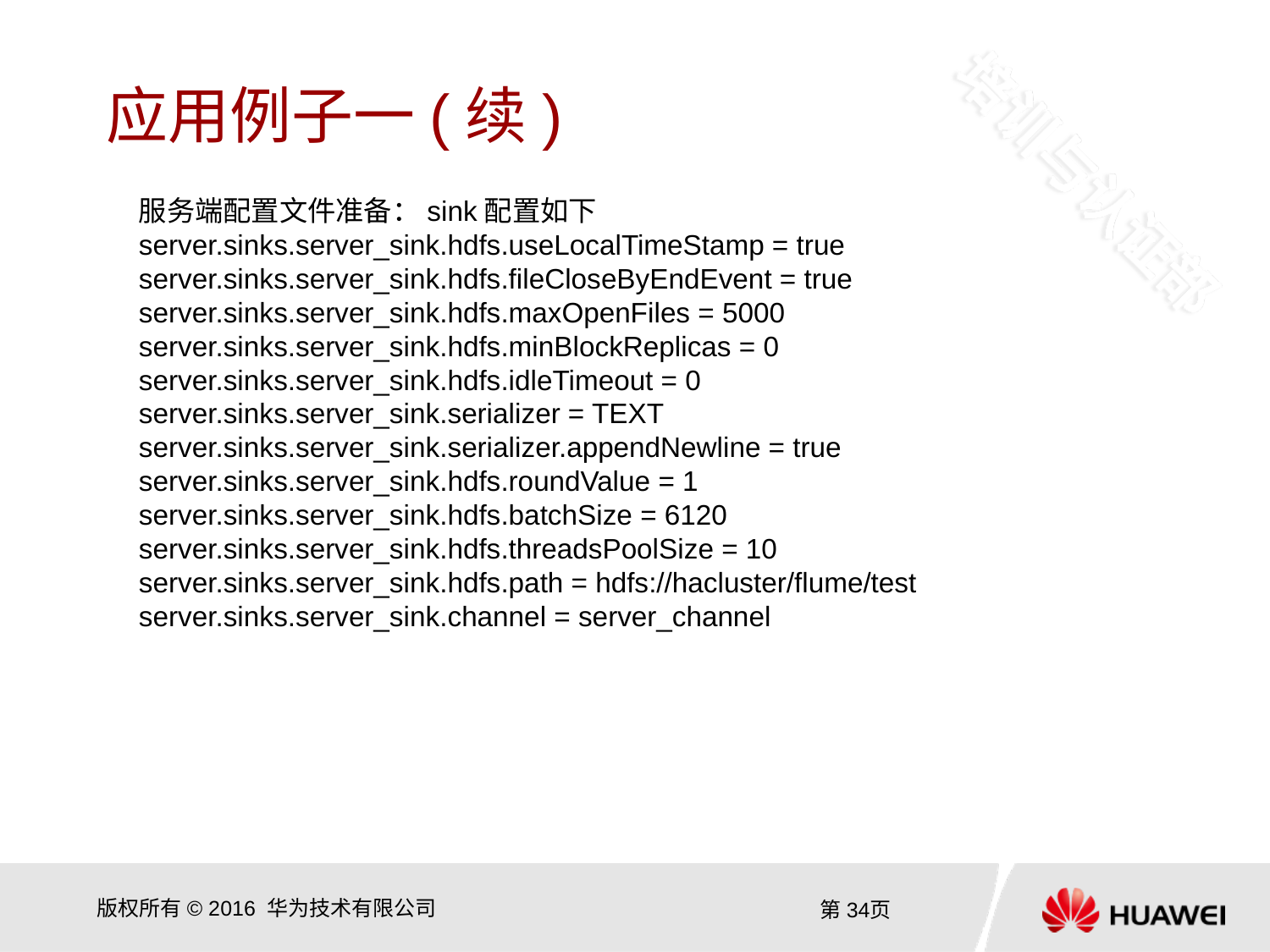

# 应用例子一(续)

服务端配置文件准备：sink配置如下
server.sinks.server_sink.hdfs.useLocalTimeStamp = true
server.sinks.server_sink.hdfs.fileCloseByEndEvent = true
server.sinks.server_sink.hdfs.maxOpenFiles = 5000
server.sinks.server_sink.hdfs.minBlockReplicas = 0
server.sinks.server_sink.hdfs.idleTimeout = 0
server.sinks.server_sink.serializer = TEXT
server.sinks.server_sink.serializer.appendNewline = true
server.sinks.server_sink.hdfs.roundValue = 1
server.sinks.server_sink.hdfs.batchSize = 6120
server.sinks.server_sink.hdfs.threadsPoolSize = 10
server.sinks.server_sink.hdfs.path = hdfs://hacluster/flume/test
server.sinks.server_sink.channel = server_channel